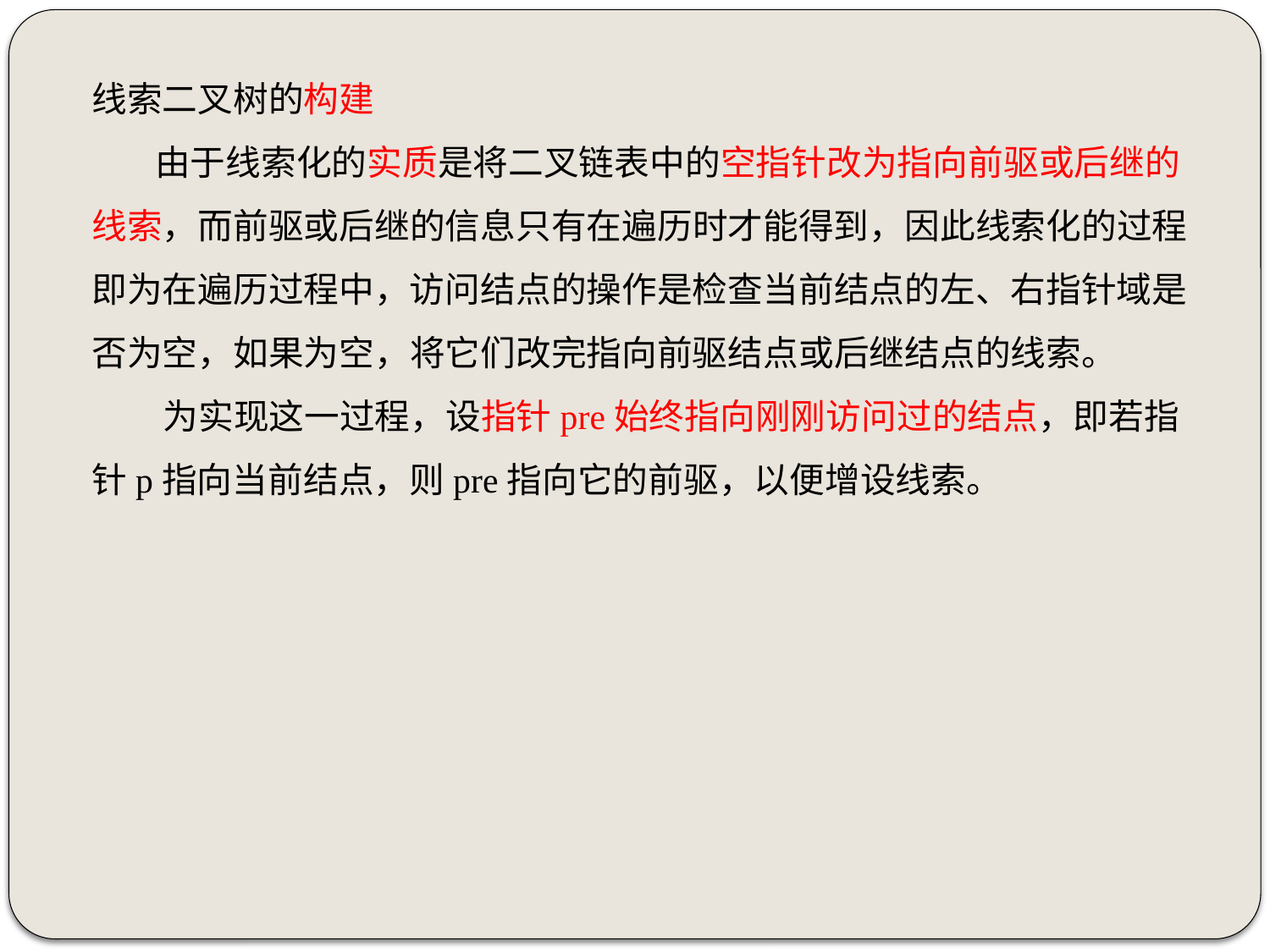

线索二叉树的构建
       由于线索化的实质是将二叉链表中的空指针改为指向前驱或后继的线索，而前驱或后继的信息只有在遍历时才能得到，因此线索化的过程即为在遍历过程中，访问结点的操作是检查当前结点的左、右指针域是否为空，如果为空，将它们改完指向前驱结点或后继结点的线索。
        为实现这一过程，设指针pre始终指向刚刚访问过的结点，即若指针p指向当前结点，则pre指向它的前驱，以便增设线索。